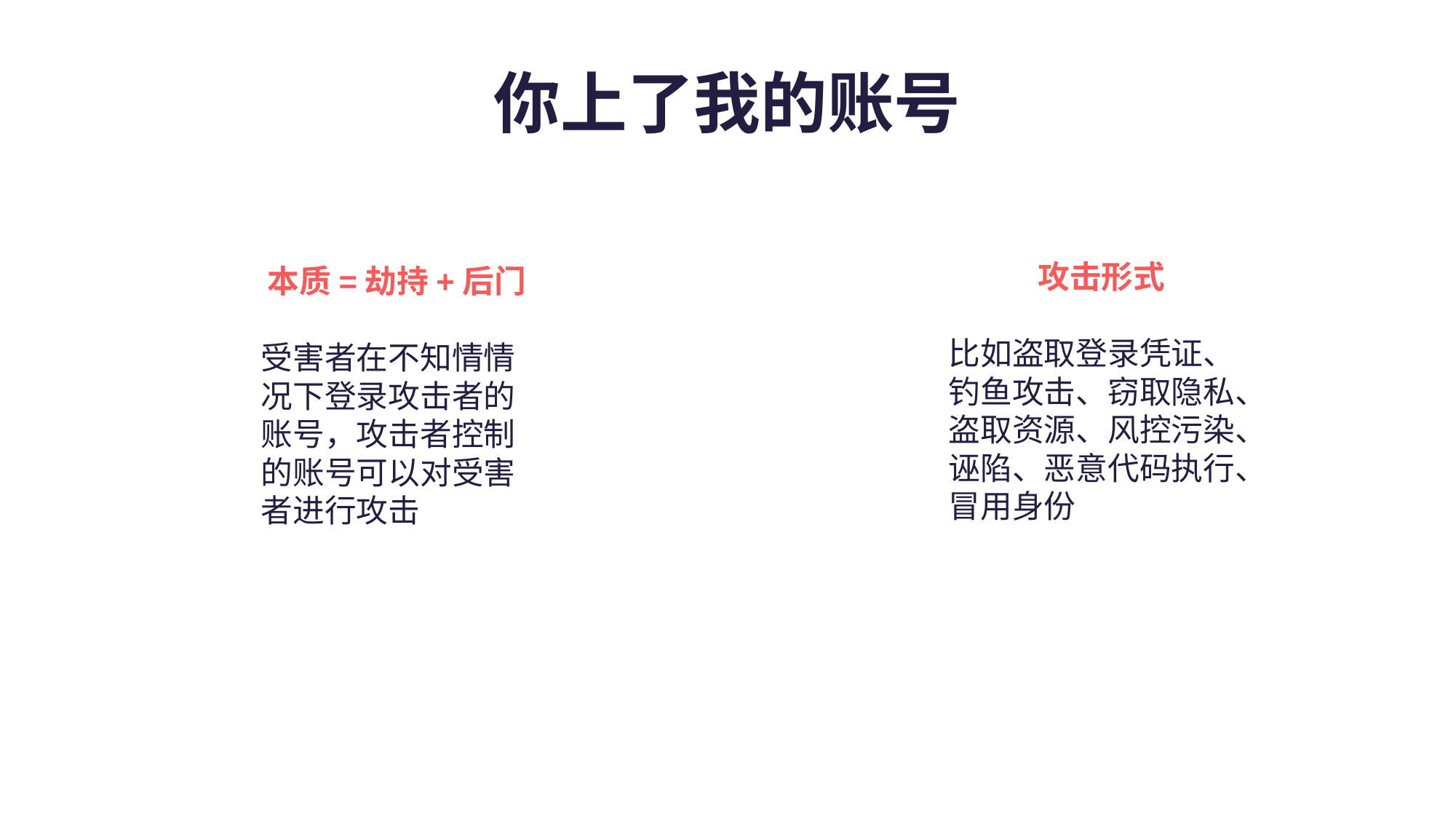

# 你上了我的账号
攻击形式

比如盗取登录凭证、钓鱼攻击、窃取隐私、盗取资源、风控污染、诬陷、恶意代码执行、冒用身份

本质=劫持+后门

受害者在不知情情况下登录攻击者的账号，攻击者控制的账号可以对受害者进行攻击